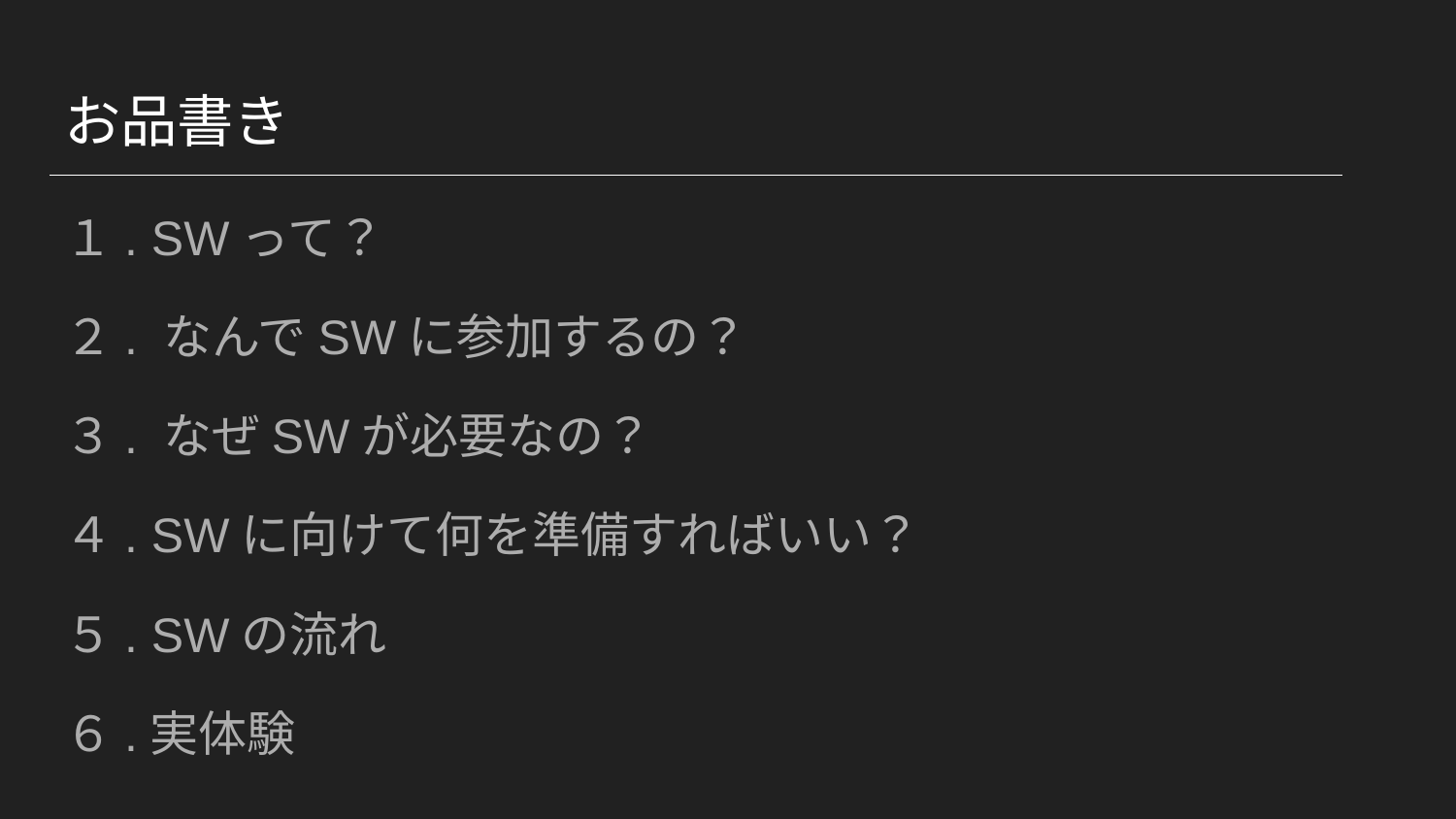

# お品書き
１. SWって？
２. なんでSWに参加するの？
３. なぜSWが必要なの？
４. SWに向けて何を準備すればいい？
５. SWの流れ
６.実体験